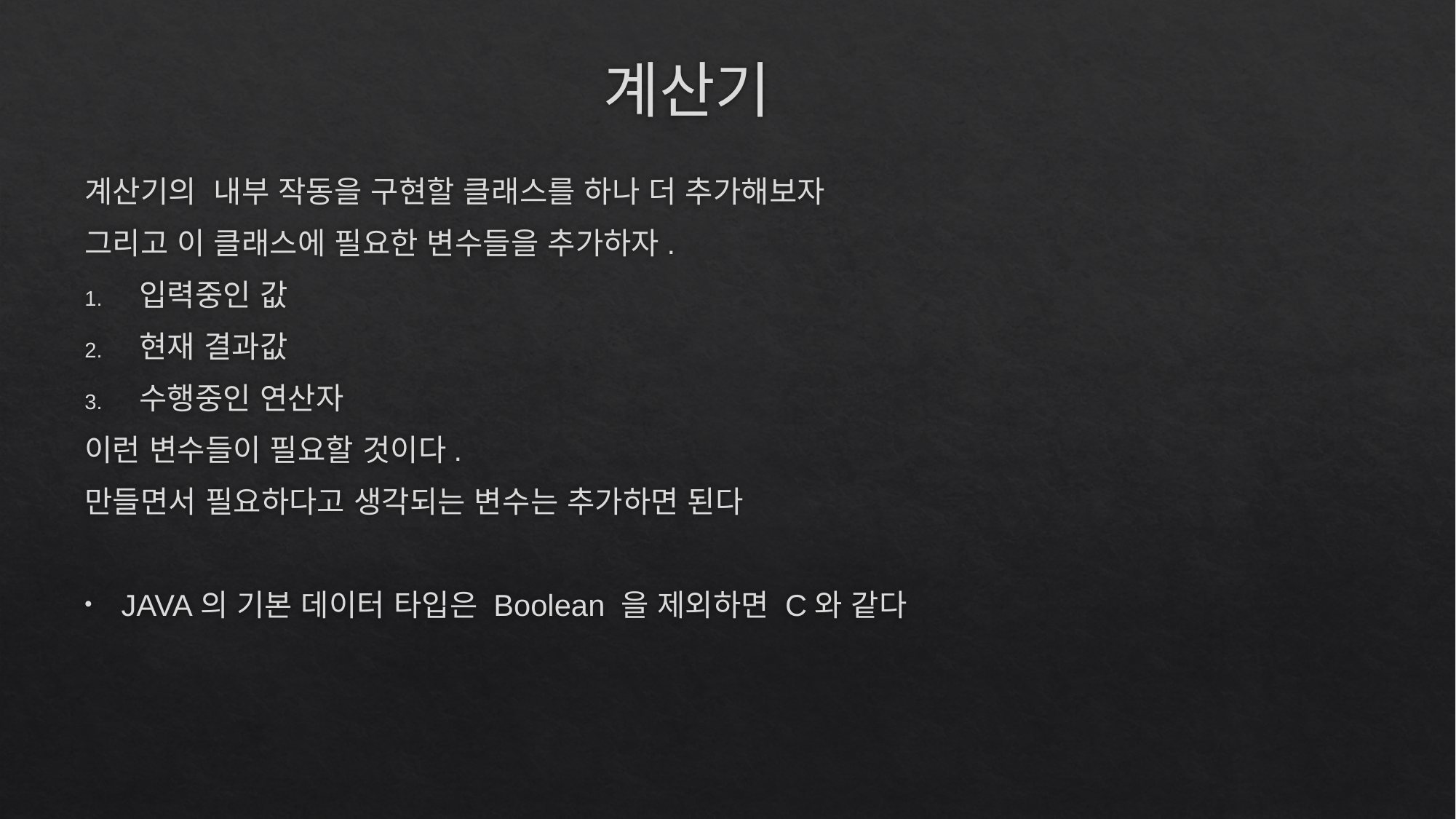

# 계산기
계산기의  내부 작동을 구현할 클래스를 하나 더 추가해보자
그리고 이 클래스에 필요한 변수들을 추가하자.
입력중인 값
현재 결과값
수행중인 연산자
이런 변수들이 필요할 것이다.
만들면서 필요하다고 생각되는 변수는 추가하면 된다

JAVA의 기본 데이터 타입은 Boolean 을 제외하면 C와 같다